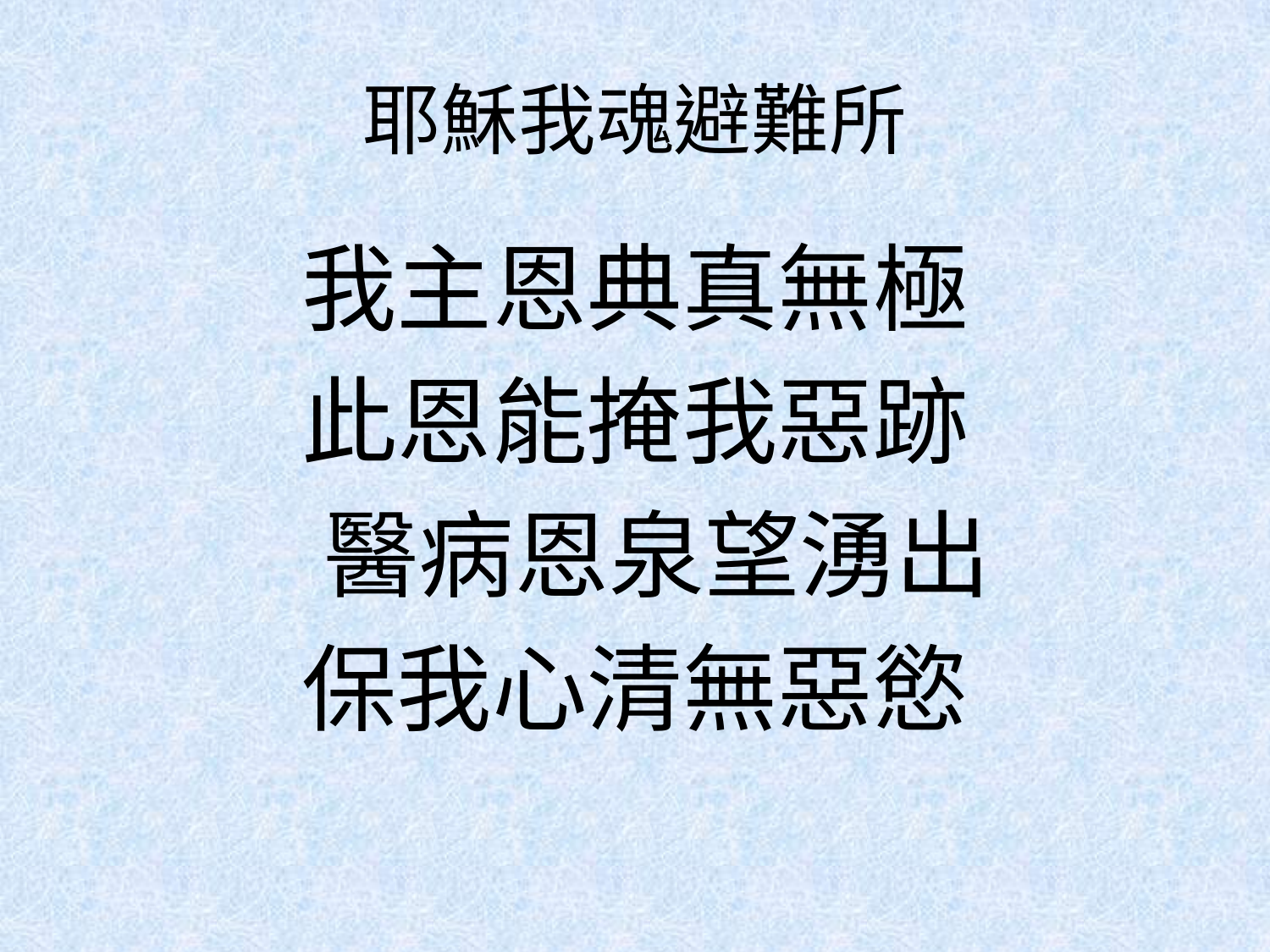

# 耶穌我魂避難所
我主恩典真無極
此恩能掩我惡跡
 醫病恩泉望湧出
保我心清無惡慾